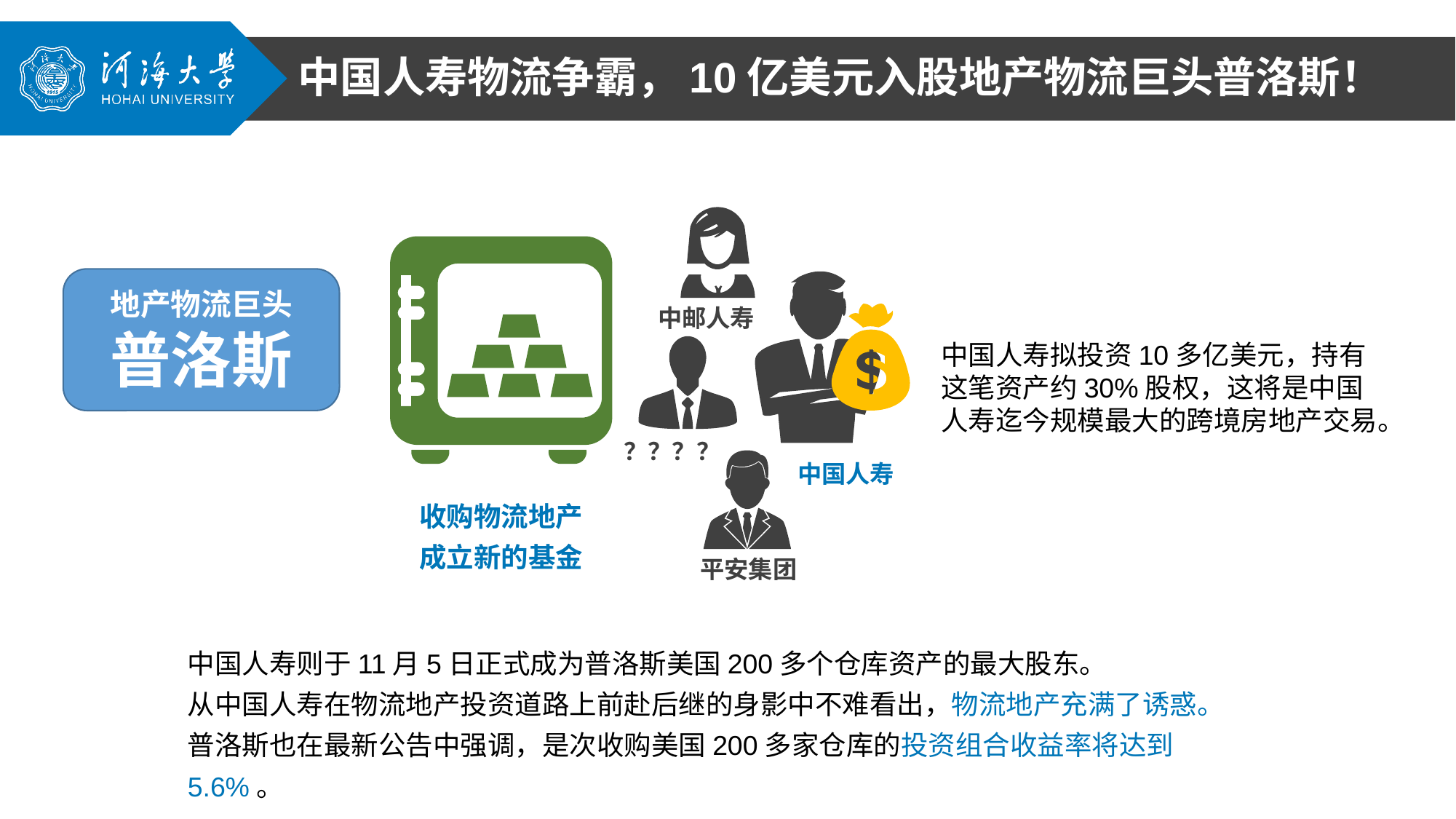

中国人寿物流争霸，10亿美元入股地产物流巨头普洛斯！

中邮人寿

地产物流巨头
普洛斯

中国人寿
中国人寿拟投资10多亿美元，持有这笔资产约30%股权，这将是中国人寿迄今规模最大的跨境房地产交易。

？？？？

平安集团
收购物流地产成立新的基金
中国人寿则于11月5日正式成为普洛斯美国200多个仓库资产的最大股东。
从中国人寿在物流地产投资道路上前赴后继的身影中不难看出，物流地产充满了诱惑。
普洛斯也在最新公告中强调，是次收购美国200多家仓库的投资组合收益率将达到5.6%。